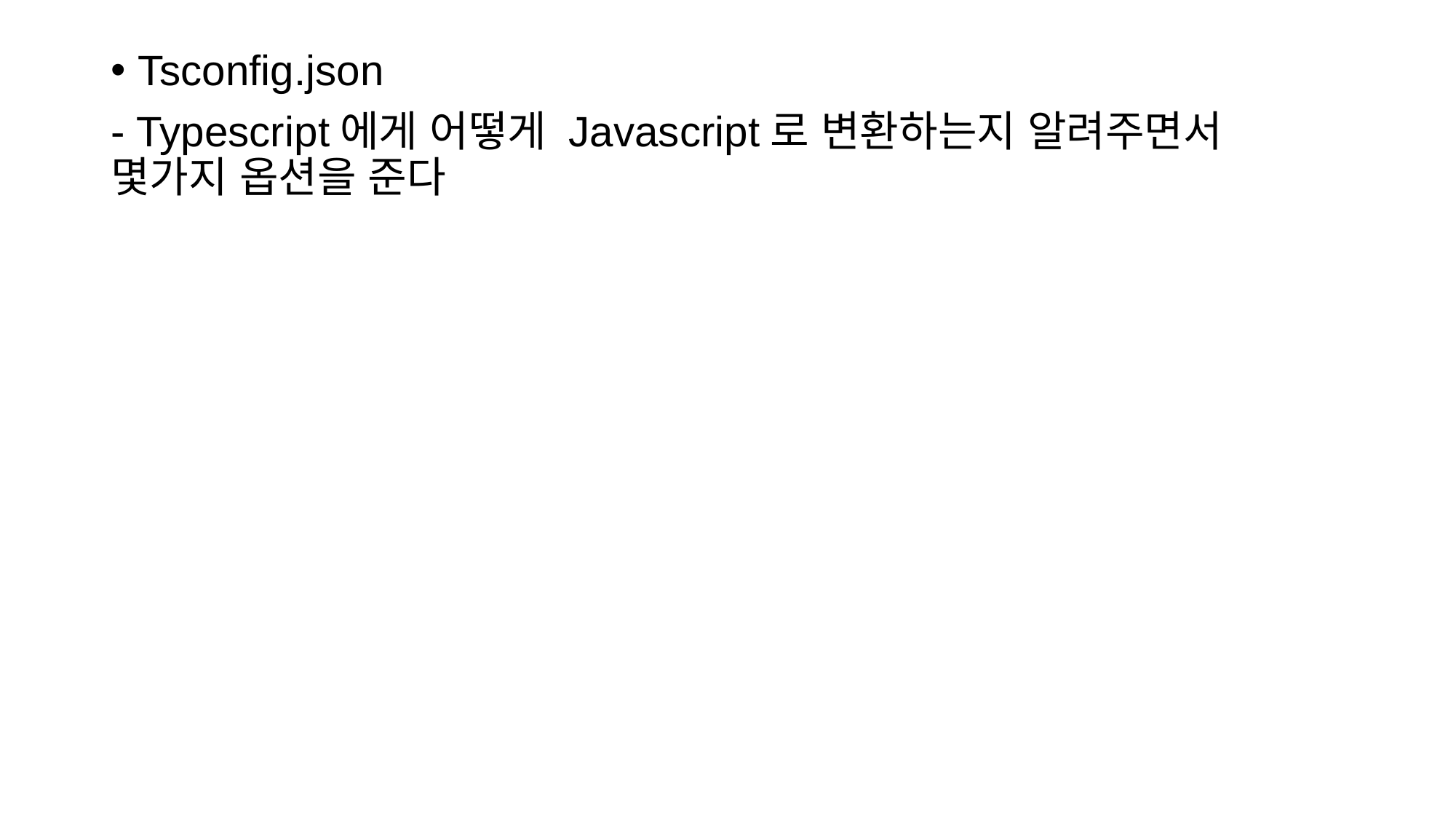

Tsconfig.json
- Typescript에게 어떻게 Javascript로 변환하는지 알려주면서 몇가지 옵션을 준다